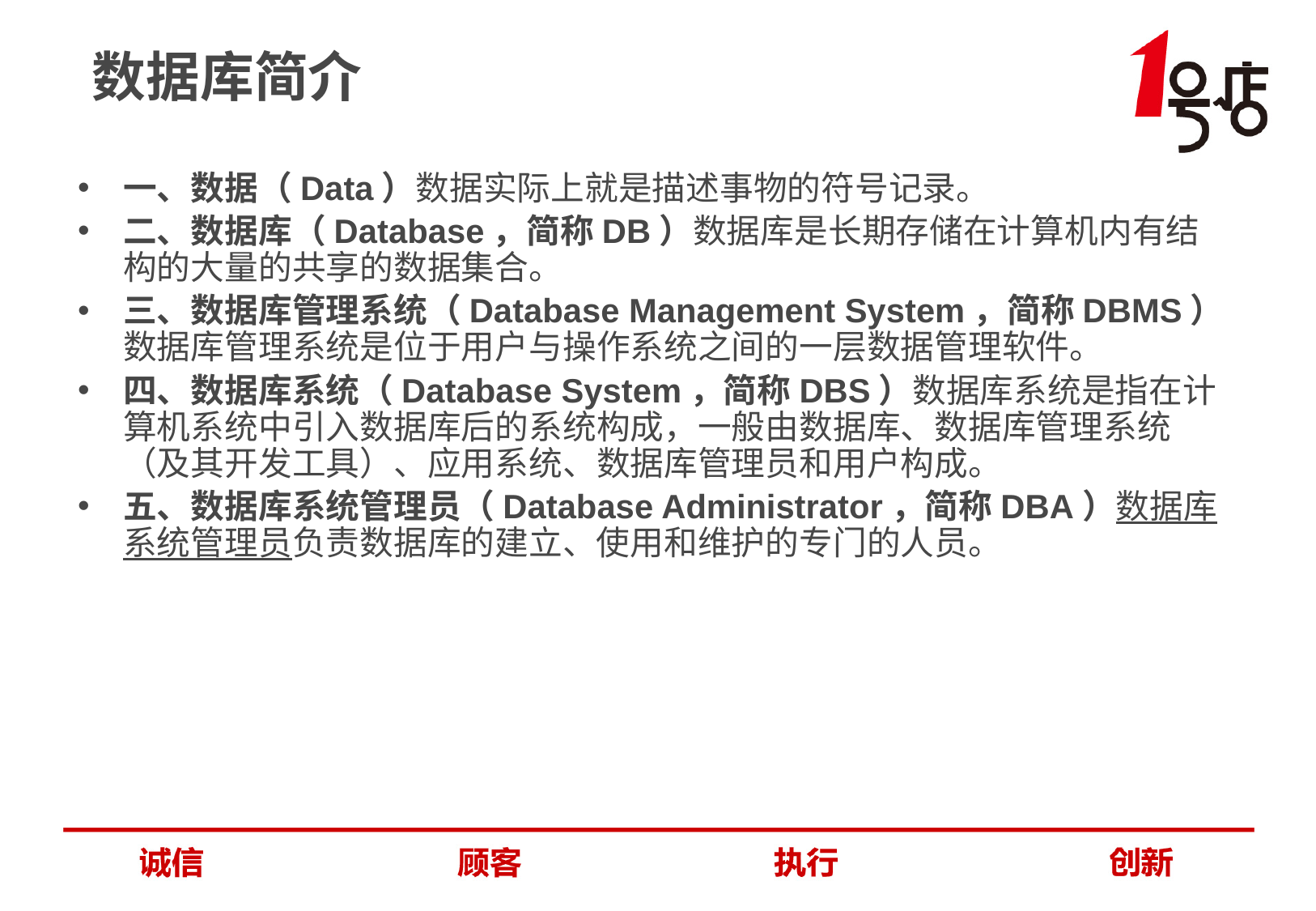

# 数据库简介
一、数据（Data）数据实际上就是描述事物的符号记录。
二、数据库（Database，简称DB）数据库是长期存储在计算机内有结 构的大量的共享的数据集合。
三、数据库管理系统（Database Management System，简称DBMS）数据库管理系统是位于用户与操作系统之间的一层数据管理软件。
四、数据库系统（Database System，简称DBS）数据库系统是指在计算机系统中引入数据库后的系统构成，一般由数据库、数据库管理系统（及其开发工具）、应用系统、数据库管理员和用户构成。
五、数据库系统管理员（Database Administrator，简称DBA）数据库系统管理员负责数据库的建立、使用和维护的专门的人员。